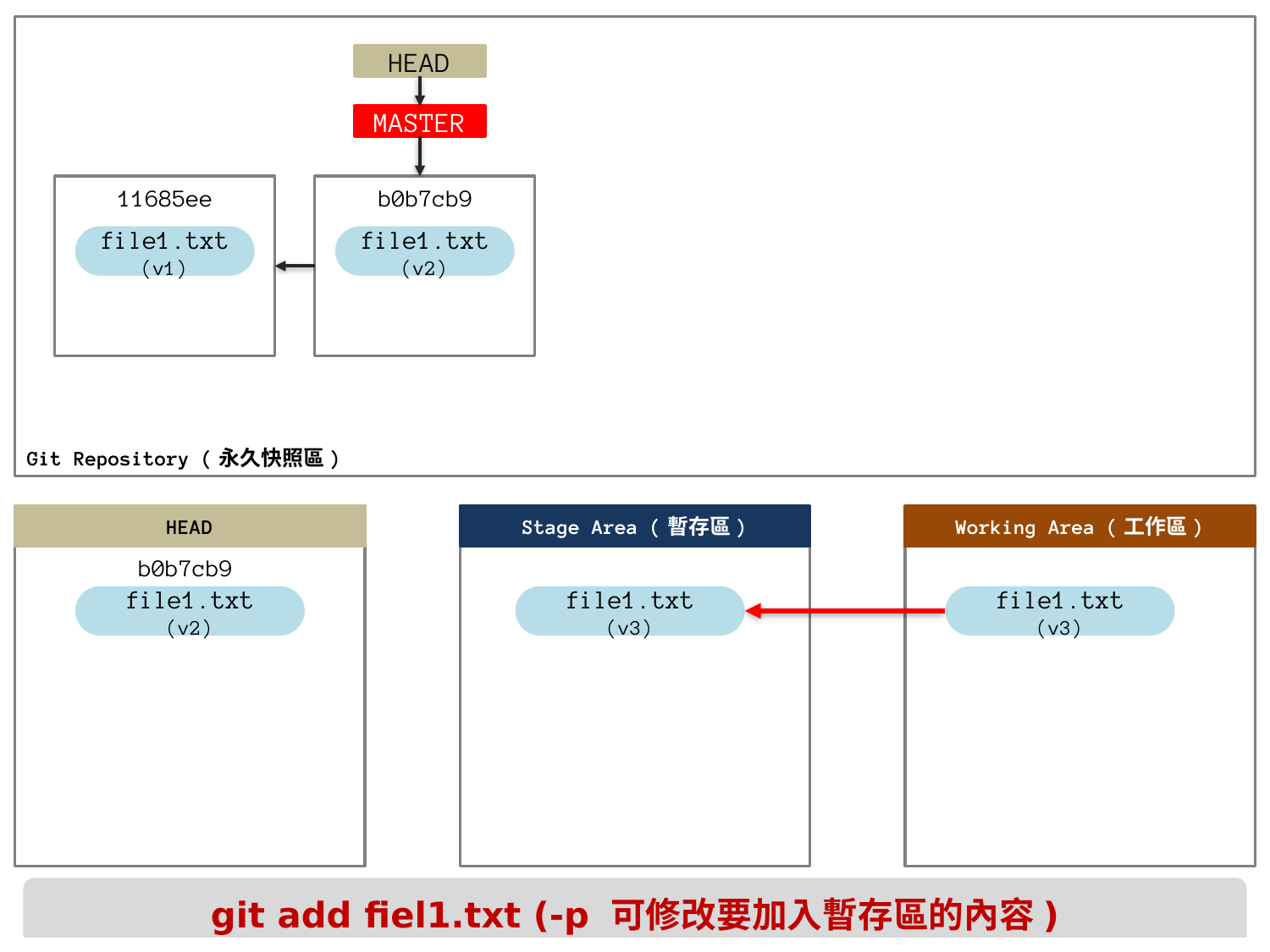

HEAD
MASTER

11685ee

b0b7cb9
file1.txt
(v1)
file1.txt
(v2)
b0b7cb9

file1.txt
(v2)
file1.txt
(v3)
file1.txt
(v3)
git add fiel1.txt (-p 可修改要加入暫存區的內容)